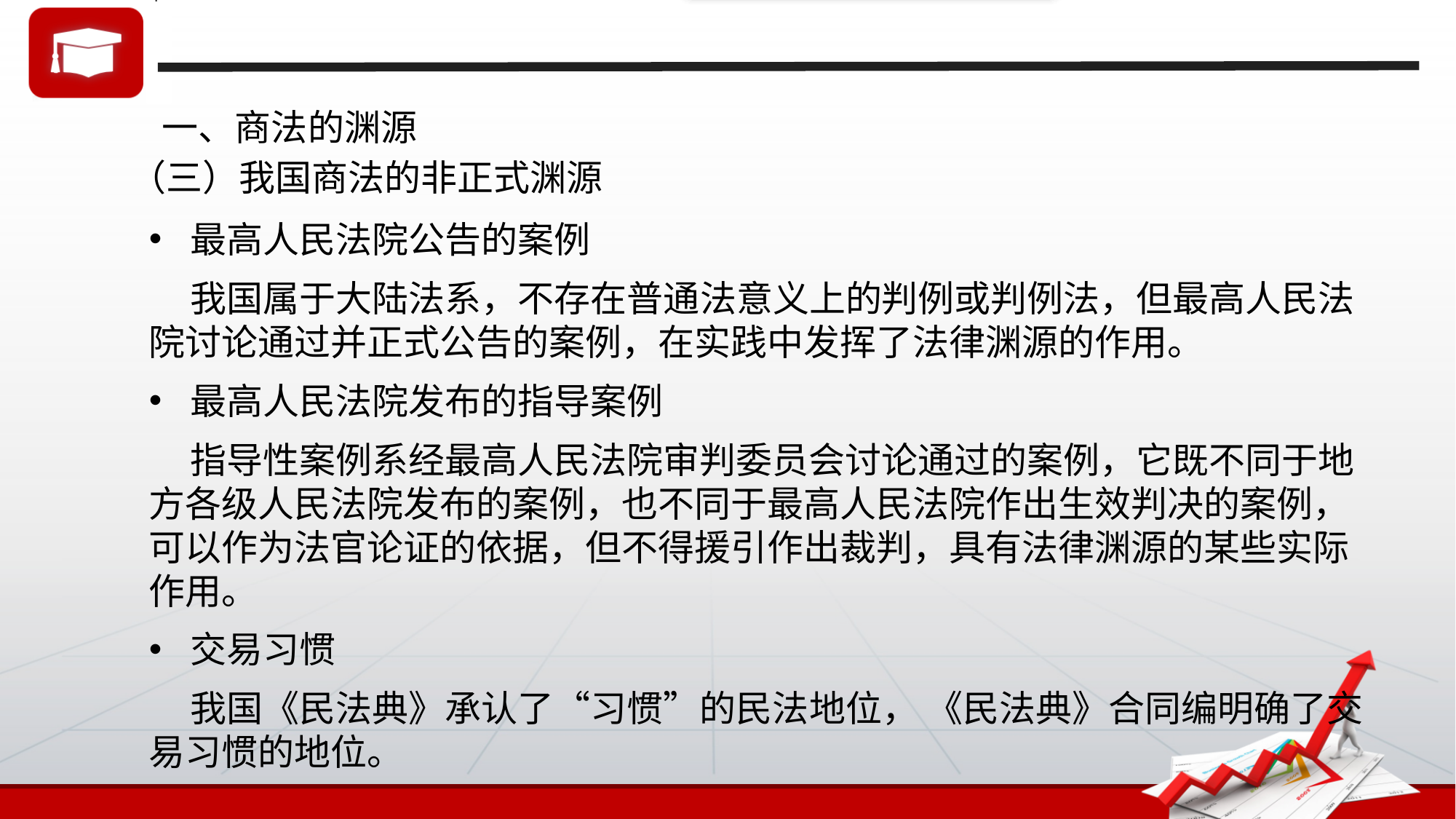

一、商法的渊源
（三）我国商法的非正式渊源

最高人民法院公告的案例
    我国属于大陆法系，不存在普通法意义上的判例或判例法，但最高人民法院讨论通过并正式公告的案例，在实践中发挥了法律渊源的作用。
最高人民法院发布的指导案例
    指导性案例系经最高人民法院审判委员会讨论通过的案例，它既不同于地方各级人民法院发布的案例，也不同于最高人民法院作出生效判决的案例，可以作为法官论证的依据，但不得援引作出裁判，具有法律渊源的某些实际作用。
交易习惯
    我国《民法典》承认了“习惯”的民法地位， 《民法典》合同编明确了交易习惯的地位。